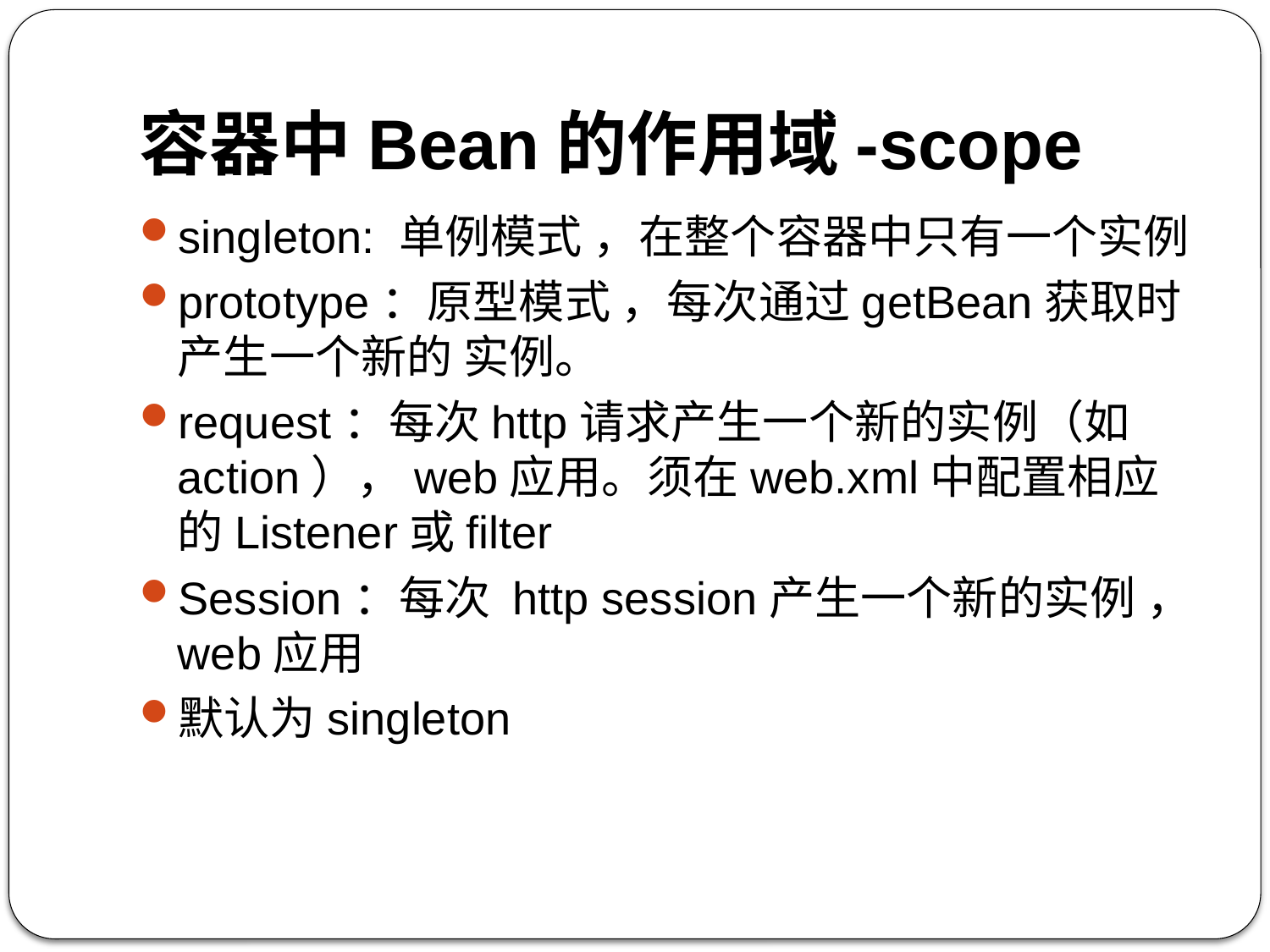

# 容器中Bean的作用域-scope
singleton: 单例模式 ，在整个容器中只有一个实例
prototype：原型模式 ，每次通过getBean获取时产生一个新的 实例。
request：每次http请求产生一个新的实例（如action），web应用。须在web.xml中配置相应的Listener或filter
Session：每次 http session产生一个新的实例 ，web应用
默认为singleton